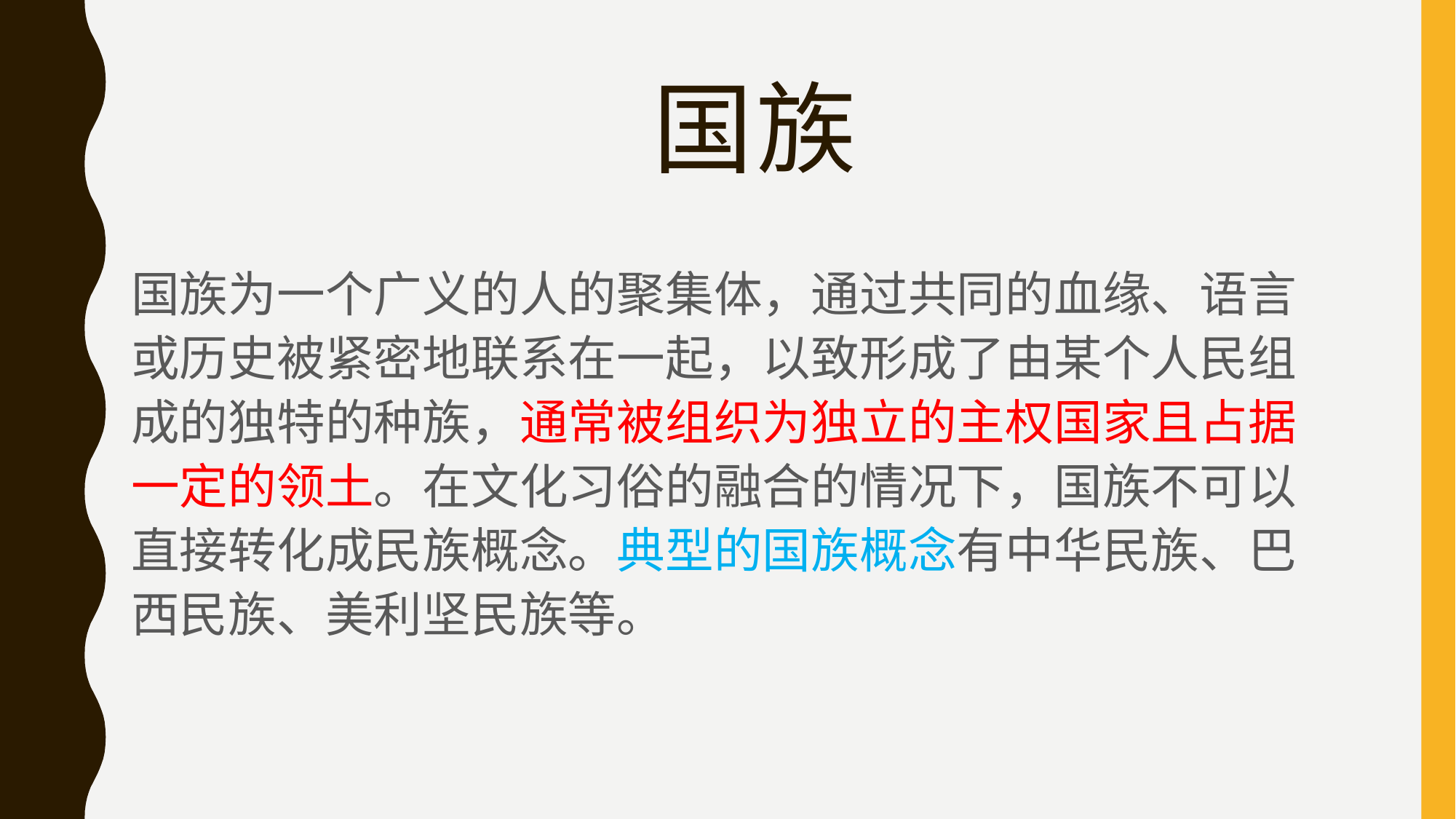

# 国族
国族为一个广义的人的聚集体，通过共同的血缘、语言或历史被紧密地联系在一起，以致形成了由某个人民组成的独特的种族，通常被组织为独立的主权国家且占据一定的领土。在文化习俗的融合的情况下，国族不可以直接转化成民族概念。典型的国族概念有中华民族、巴西民族、美利坚民族等。